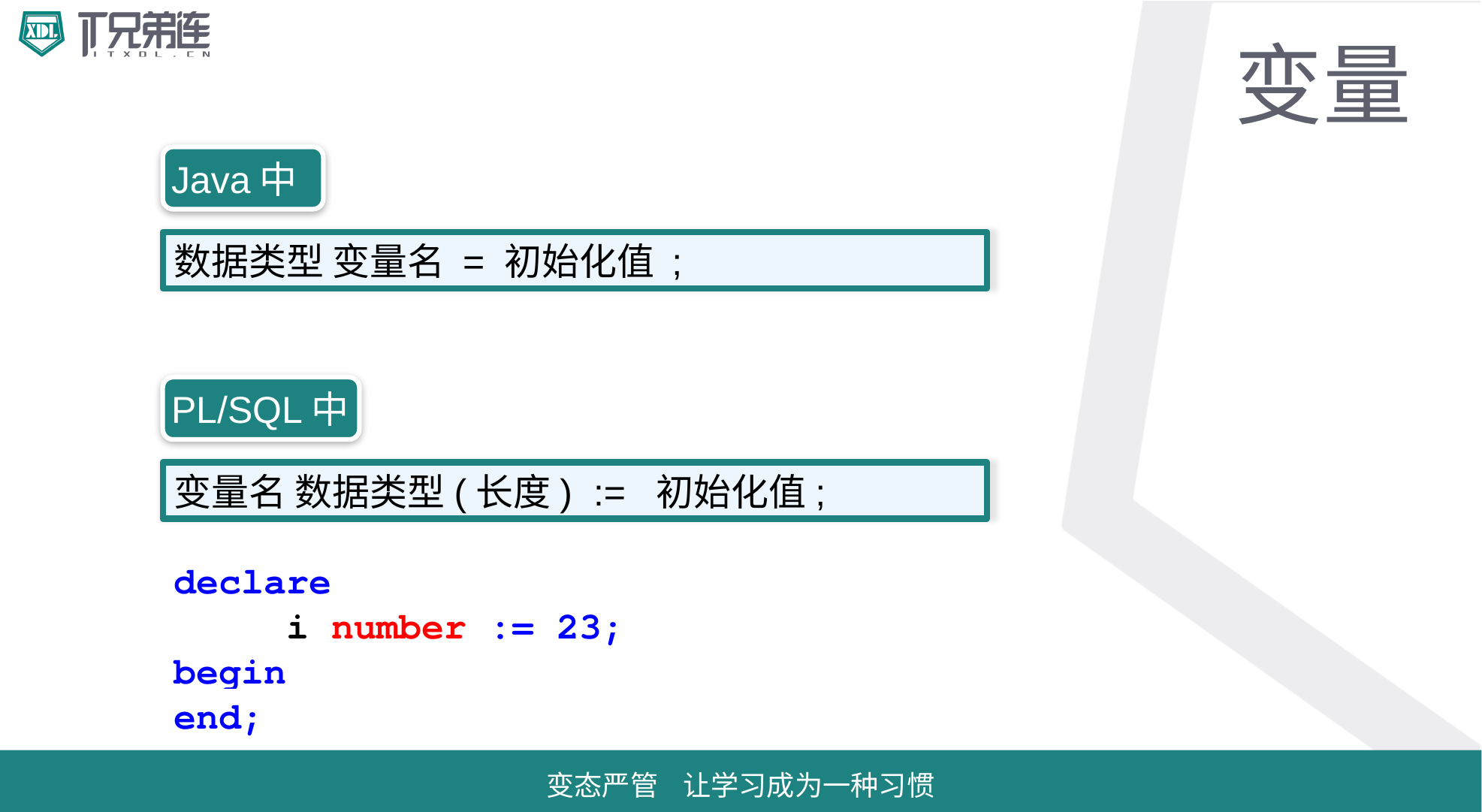

# 变量
Java中
数据类型 变量名 = 初始化值 ;
PL/SQL中
变量名 数据类型(长度)  :=  初始化值;
declare
	i number := 23;
begin
end;